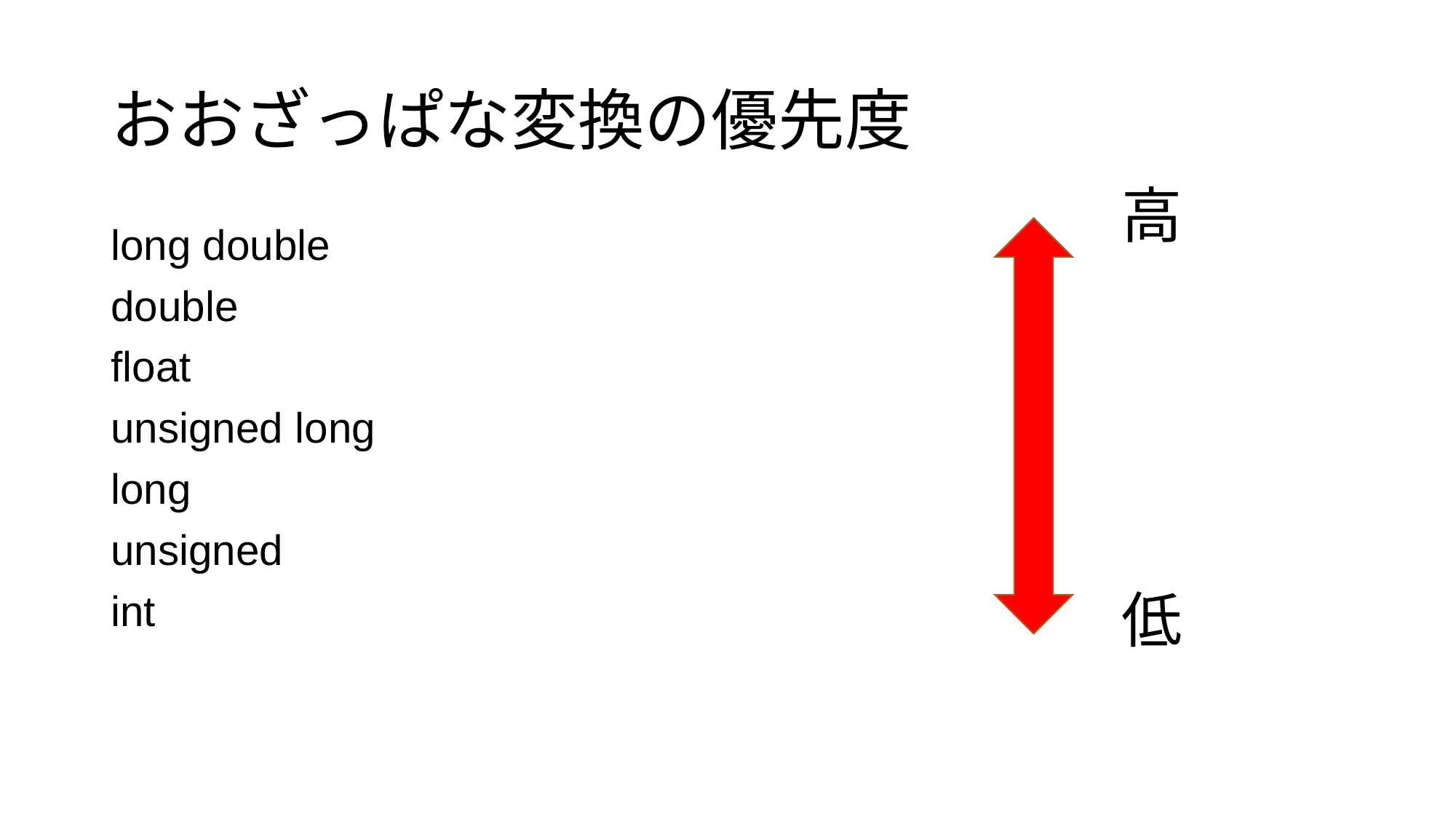

# おおざっぱな変換の優先度
高
long double
double
float
unsigned long
long
unsigned
int

低